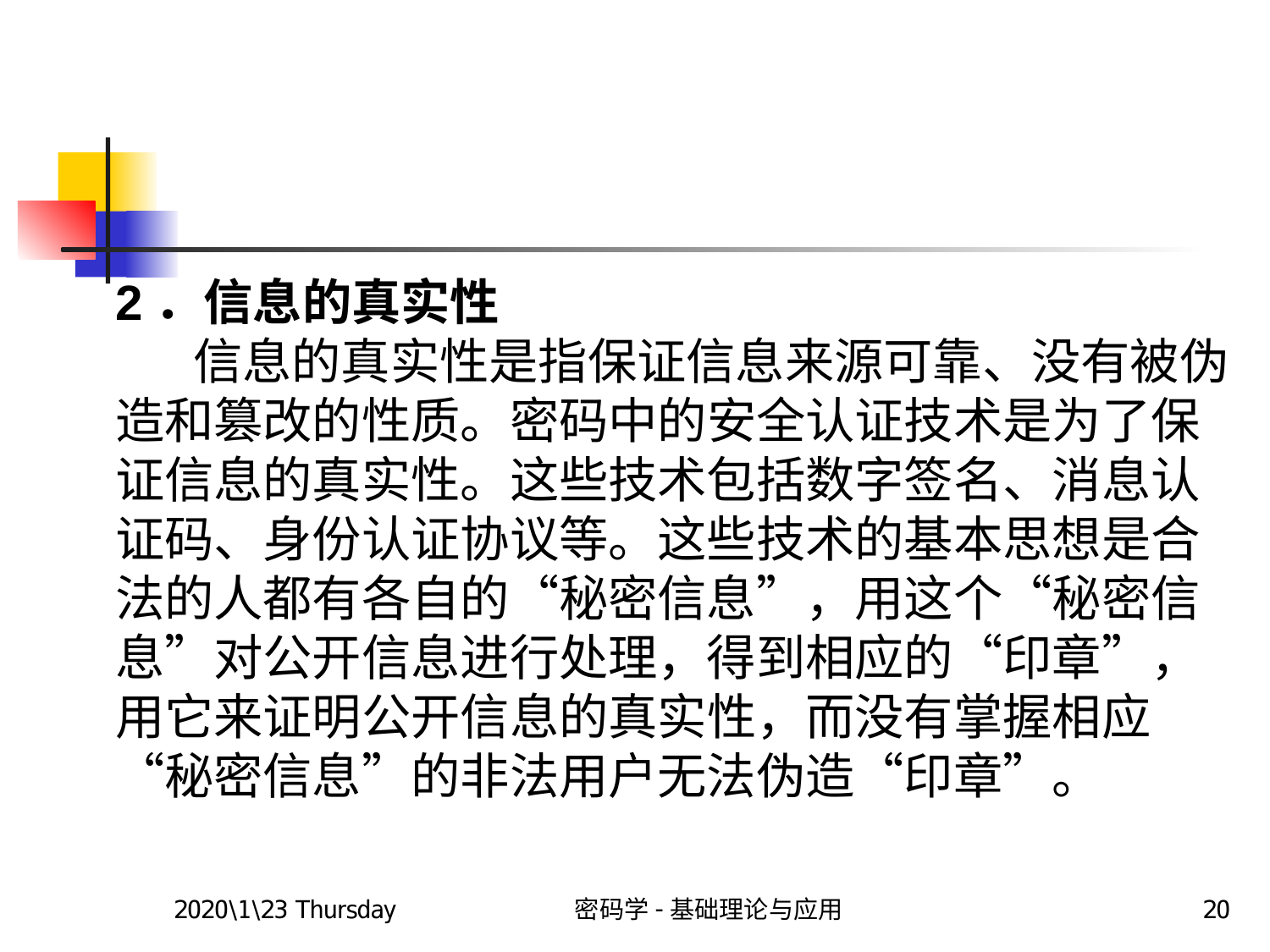

2．信息的真实性
      信息的真实性是指保证信息来源可靠、没有被伪造和篡改的性质。密码中的安全认证技术是为了保证信息的真实性。这些技术包括数字签名、消息认证码、身份认证协议等。这些技术的基本思想是合法的人都有各自的“秘密信息”，用这个“秘密信息”对公开信息进行处理，得到相应的“印章”，用它来证明公开信息的真实性，而没有掌握相应“秘密信息”的非法用户无法伪造“印章”。
2020\1\23 Thursday
密码学-基础理论与应用
20